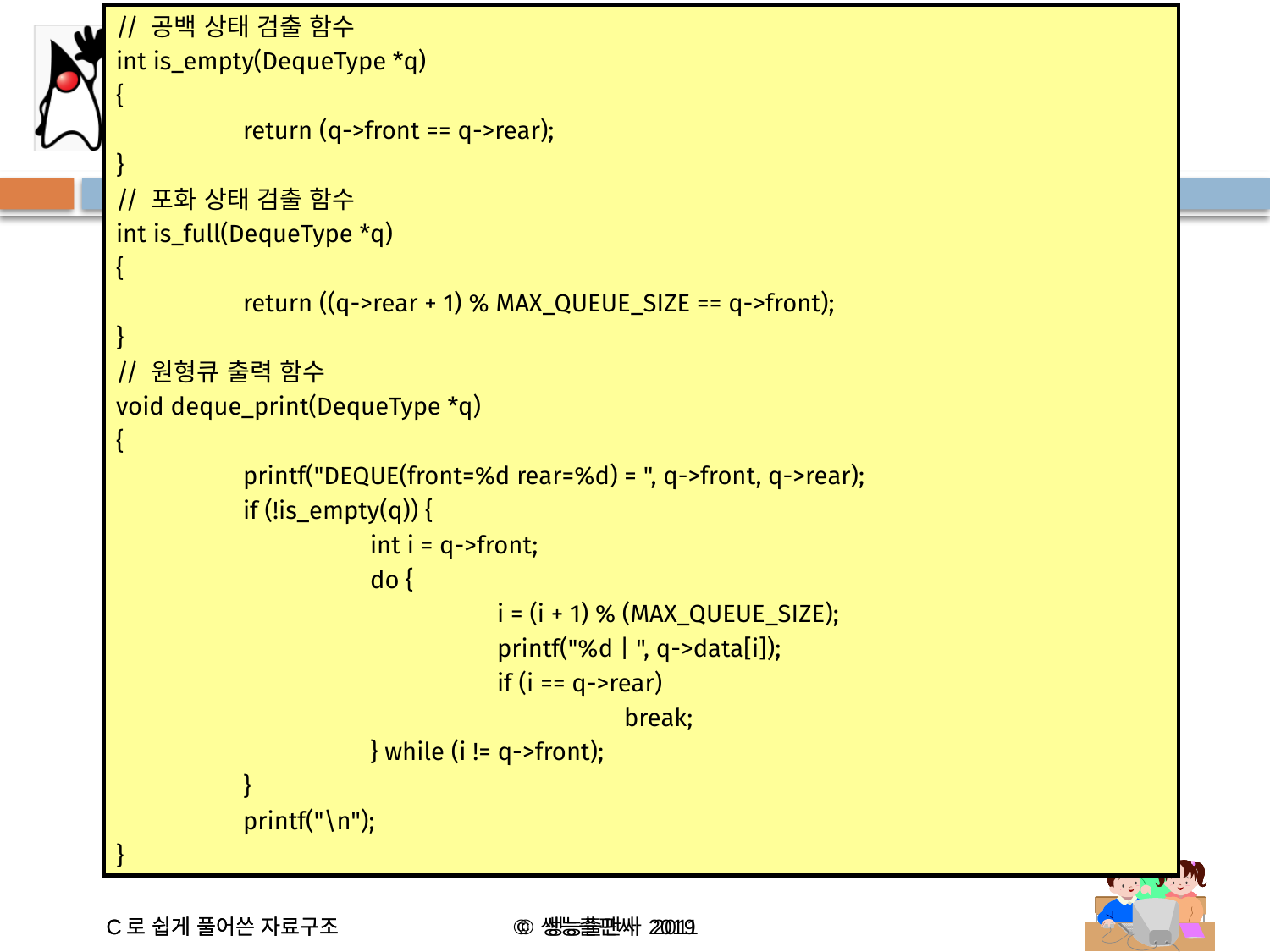

// 공백 상태 검출 함수
int is_empty(DequeType *q)
{
	return (q->front == q->rear);
}
// 포화 상태 검출 함수
int is_full(DequeType *q)
{
	return ((q->rear + 1) % MAX_QUEUE_SIZE == q->front);
}
// 원형큐 출력 함수
void deque_print(DequeType *q)
{
	printf("DEQUE(front=%d rear=%d) = ", q->front, q->rear);
	if (!is_empty(q)) {
		int i = q->front;
		do {
			i = (i + 1) % (MAX_QUEUE_SIZE);
			printf("%d | ", q->data[i]);
			if (i == q->rear)
				break;
		} while (i != q->front);
	}
	printf("\n");
}
# 프로그램